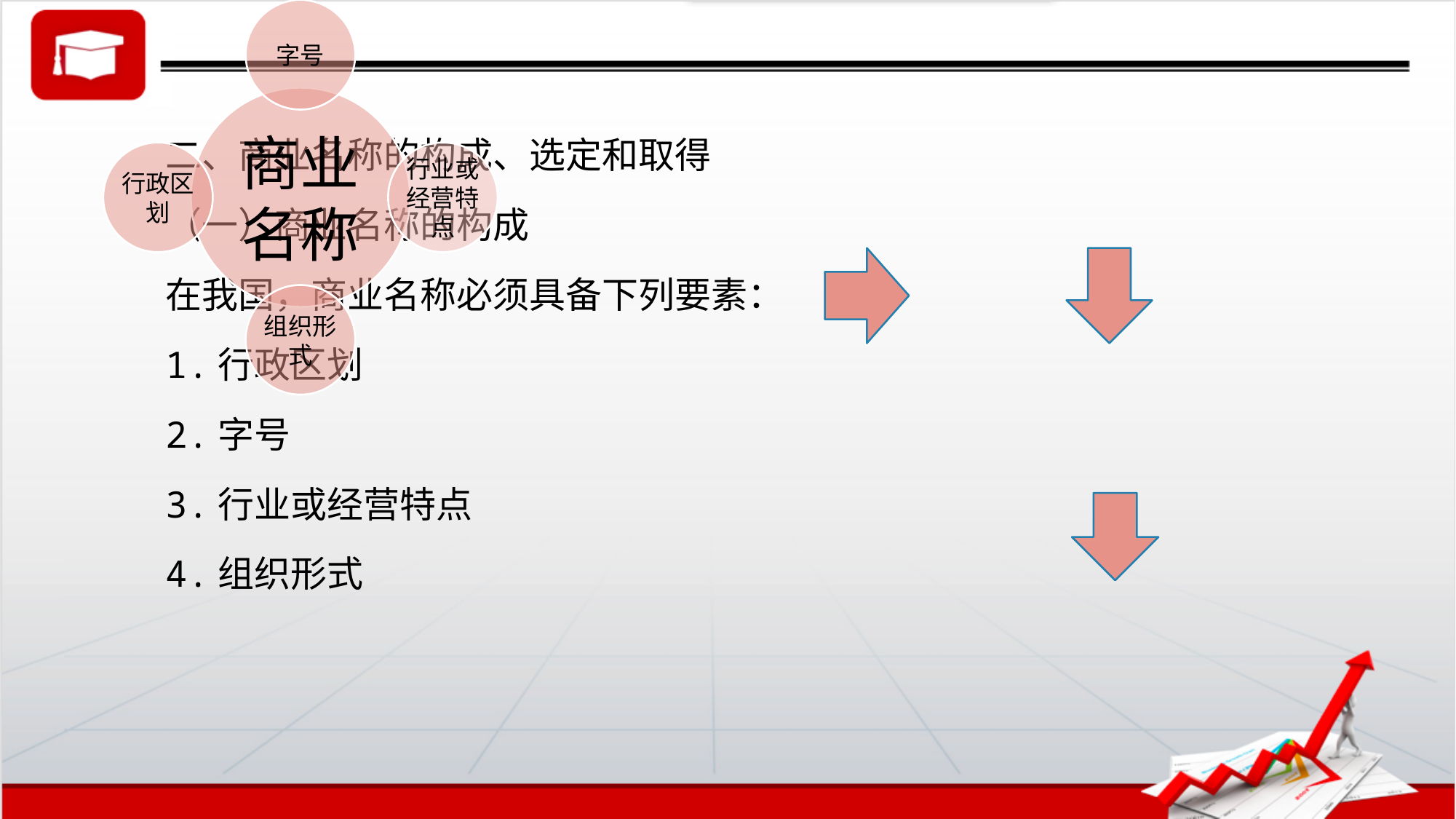

二、商业名称的构成、选定和取得
（一）商业名称的构成
在我国，商业名称必须具备下列要素：
1.行政区划
2.字号
3.行业或经营特点
4.组织形式

商业名称
字号
行业或经营特点
组织形式
行政区划